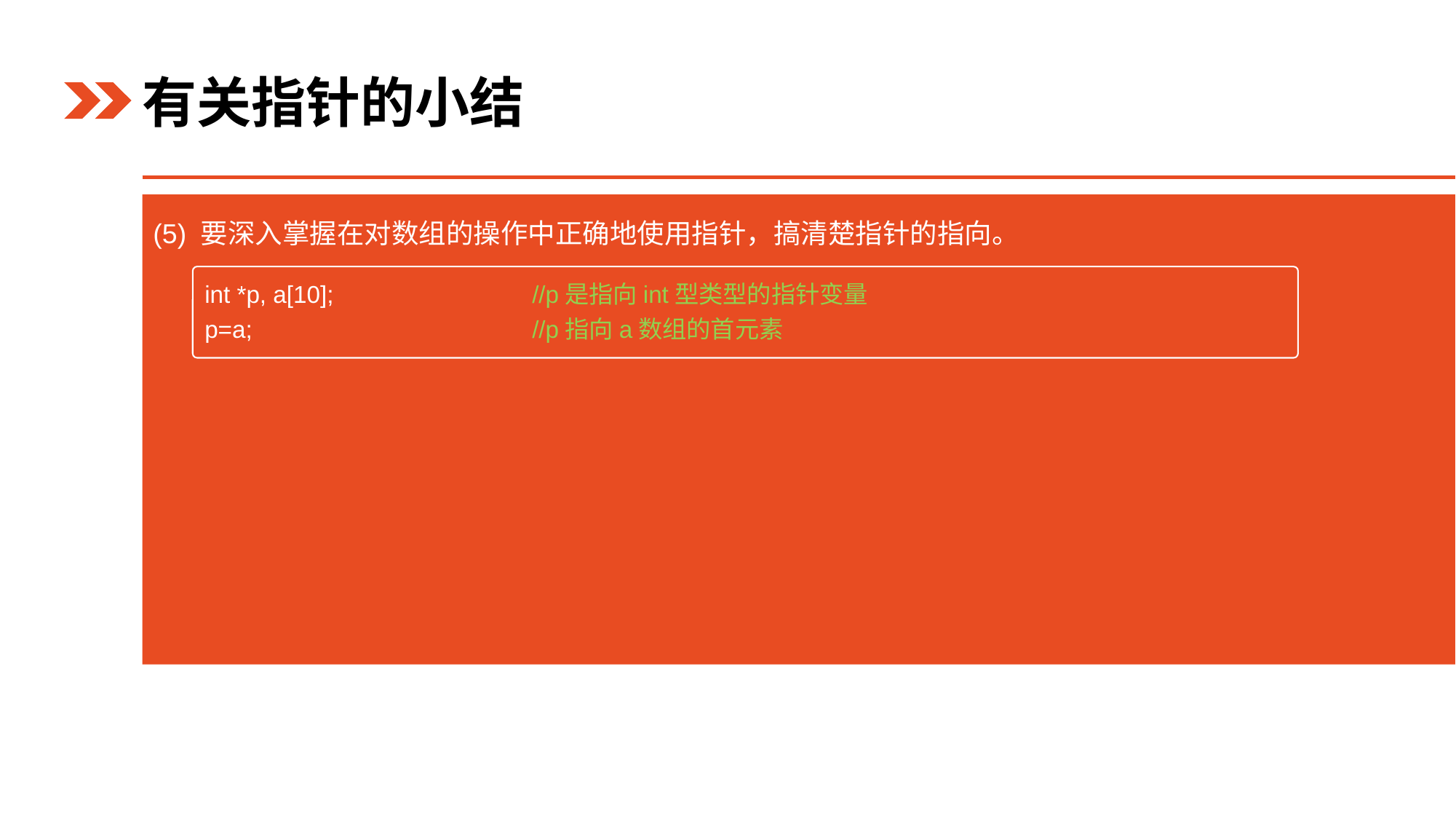

有关指针的小结

(5) 要深入掌握在对数组的操作中正确地使用指针，搞清楚指针的指向。
int *p, a[10];		//p是指向int型类型的指针变量
p=a;			//p指向a数组的首元素